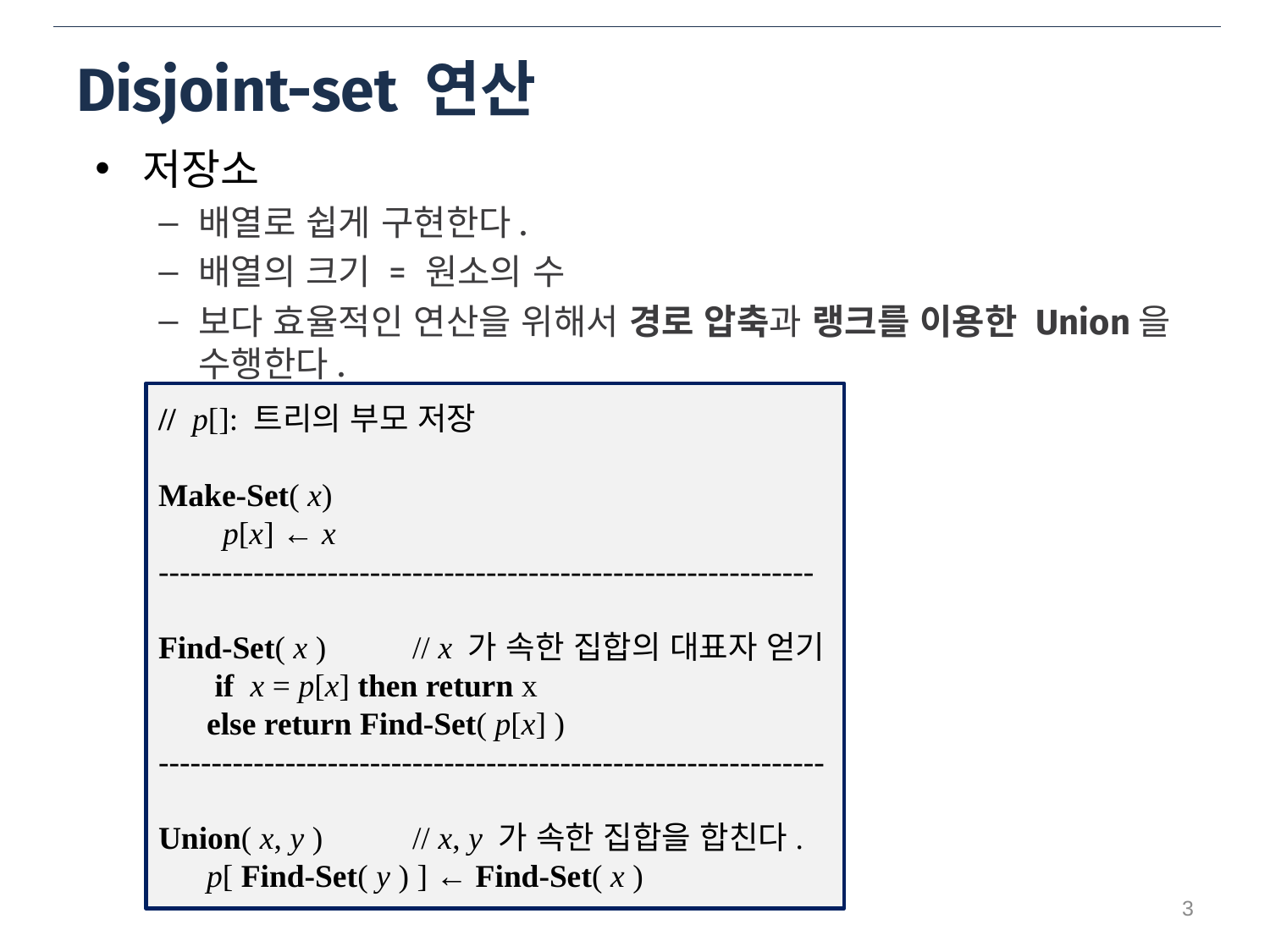

# Disjoint-set 연산
저장소
배열로 쉽게 구현한다.
배열의 크기 = 원소의 수
보다 효율적인 연산을 위해서 경로 압축과 랭크를 이용한 Union을 수행한다.

//  p[]: 트리의 부모 저장

Make-Set( x)
        p[x] ← x
--------------------------------------------------------------

Find-Set( x ) 	// x 가 속한 집합의 대표자 얻기
       if  x = p[x] then return x
      else return Find-Set( p[x] )
---------------------------------------------------------------

Union( x, y )	// x, y 가 속한 집합을 합친다.
      p[ Find-Set( y ) ] ← Find-Set( x )
3